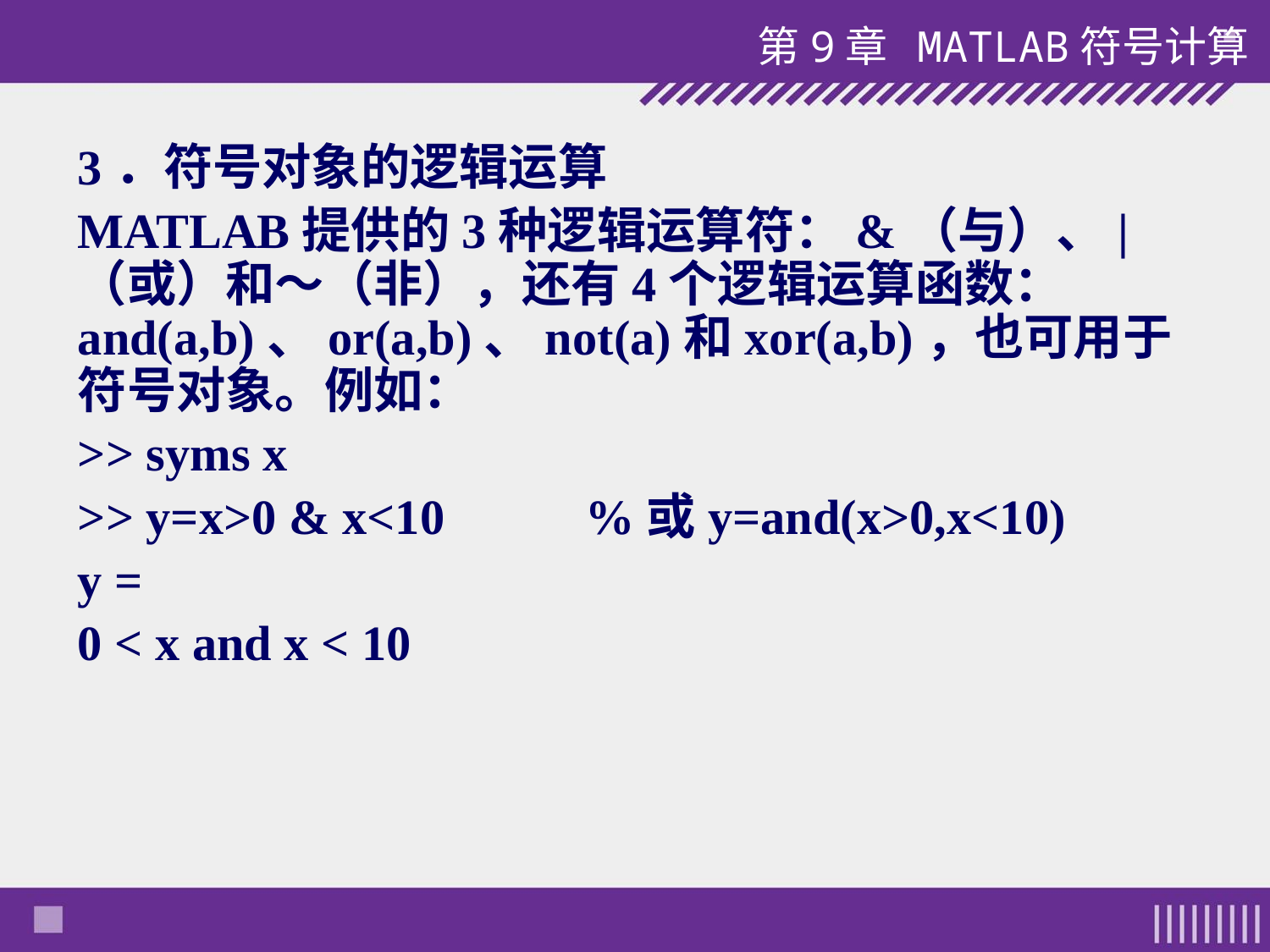

第9章  MATLAB符号计算
3．符号对象的逻辑运算
MATLAB提供的3种逻辑运算符：&（与）、|（或）和～（非），还有4个逻辑运算函数：and(a,b)、or(a,b)、not(a)和xor(a,b)，也可用于符号对象。例如：
>> syms x
>> y=x>0 & x<10		%或y=and(x>0,x<10)
y =
0 < x and x < 10